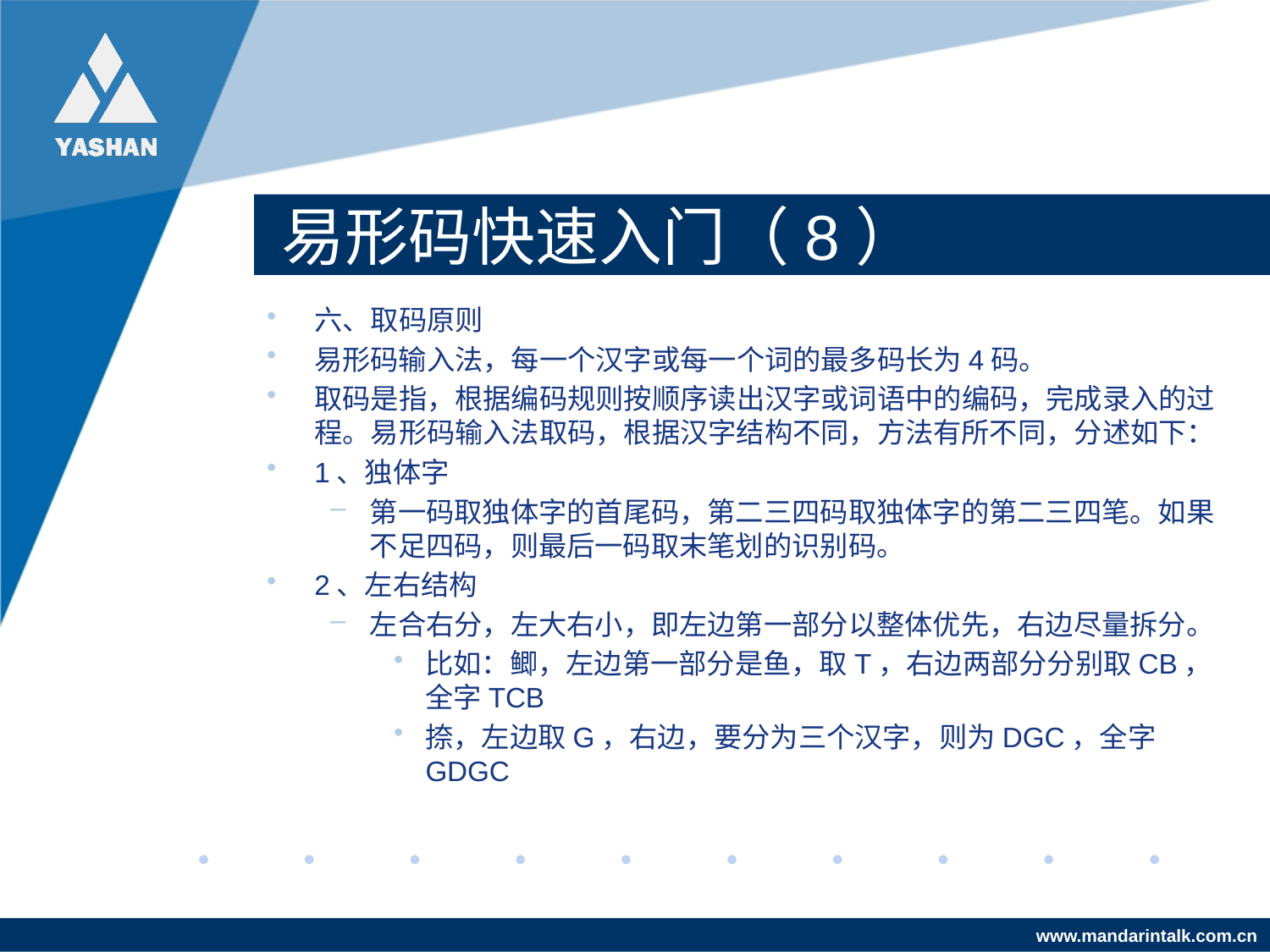

# 易形码快速入门（8）
六、取码原则
易形码输入法，每一个汉字或每一个词的最多码长为4码。
取码是指，根据编码规则按顺序读出汉字或词语中的编码，完成录入的过程。易形码输入法取码，根据汉字结构不同，方法有所不同，分述如下：
1、独体字
第一码取独体字的首尾码，第二三四码取独体字的第二三四笔。如果不足四码，则最后一码取末笔划的识别码。
2、左右结构
左合右分，左大右小，即左边第一部分以整体优先，右边尽量拆分。
比如：鲫，左边第一部分是鱼，取T，右边两部分分别取CB，全字TCB
捺，左边取G，右边，要分为三个汉字，则为DGC，全字GDGC